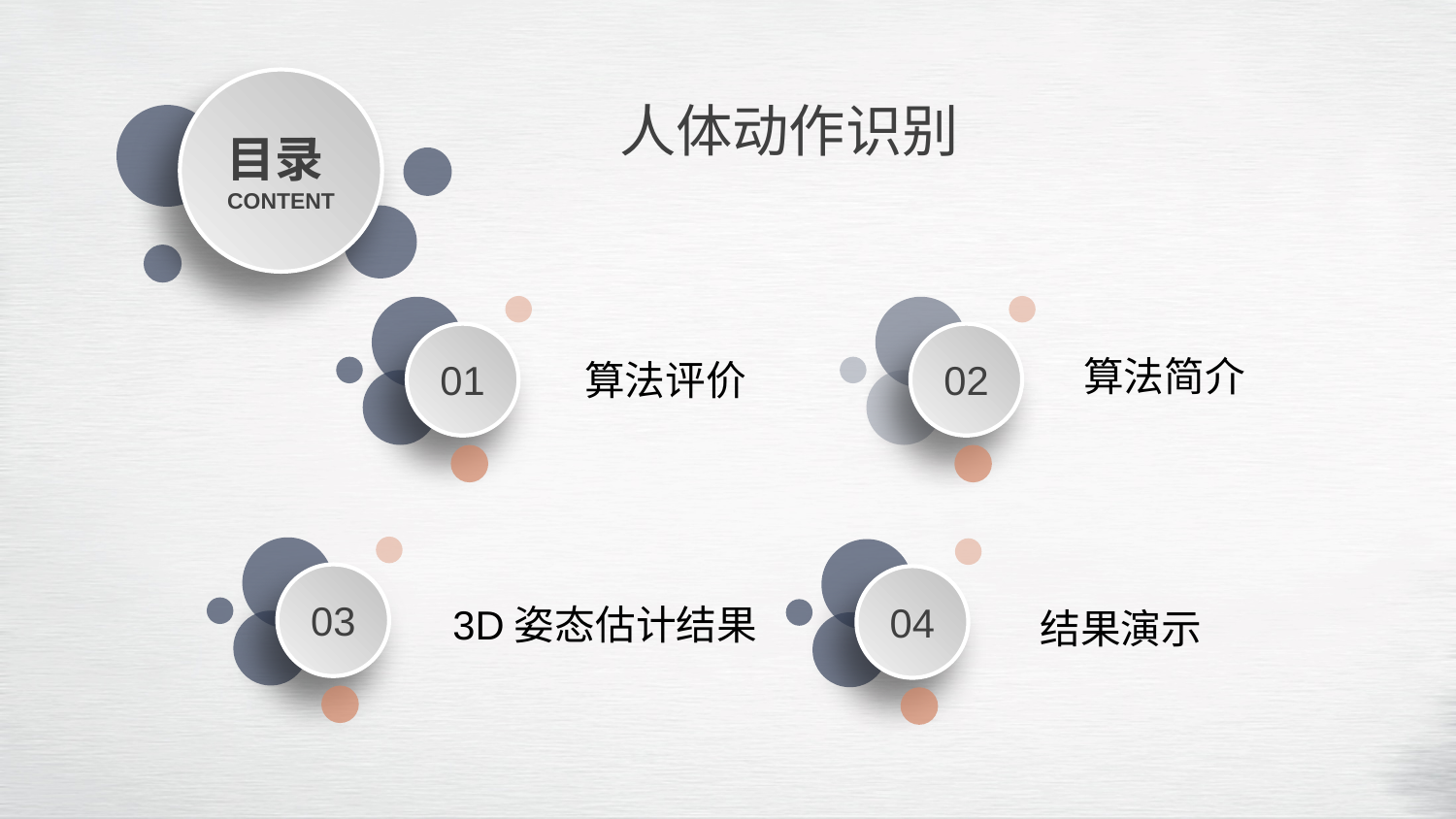

目录
CONTENT

人体动作识别

01

算法评价

02

算法简介

03

3D姿态估计结果

04

结果演示